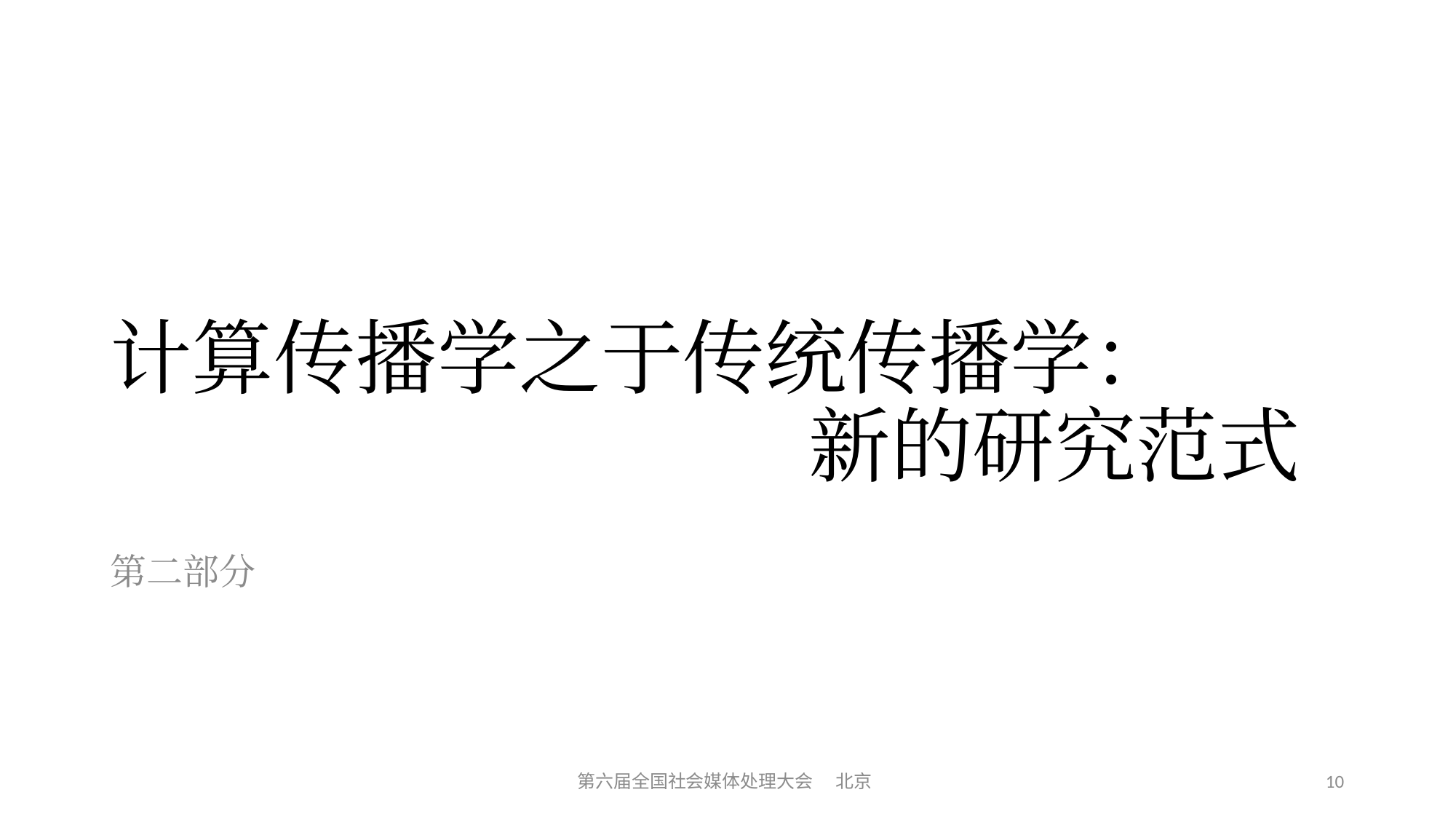

# 计算传播学之于传统传播学： 新的研究范式
第二部分
第六届全国社会媒体处理大会    北京
10